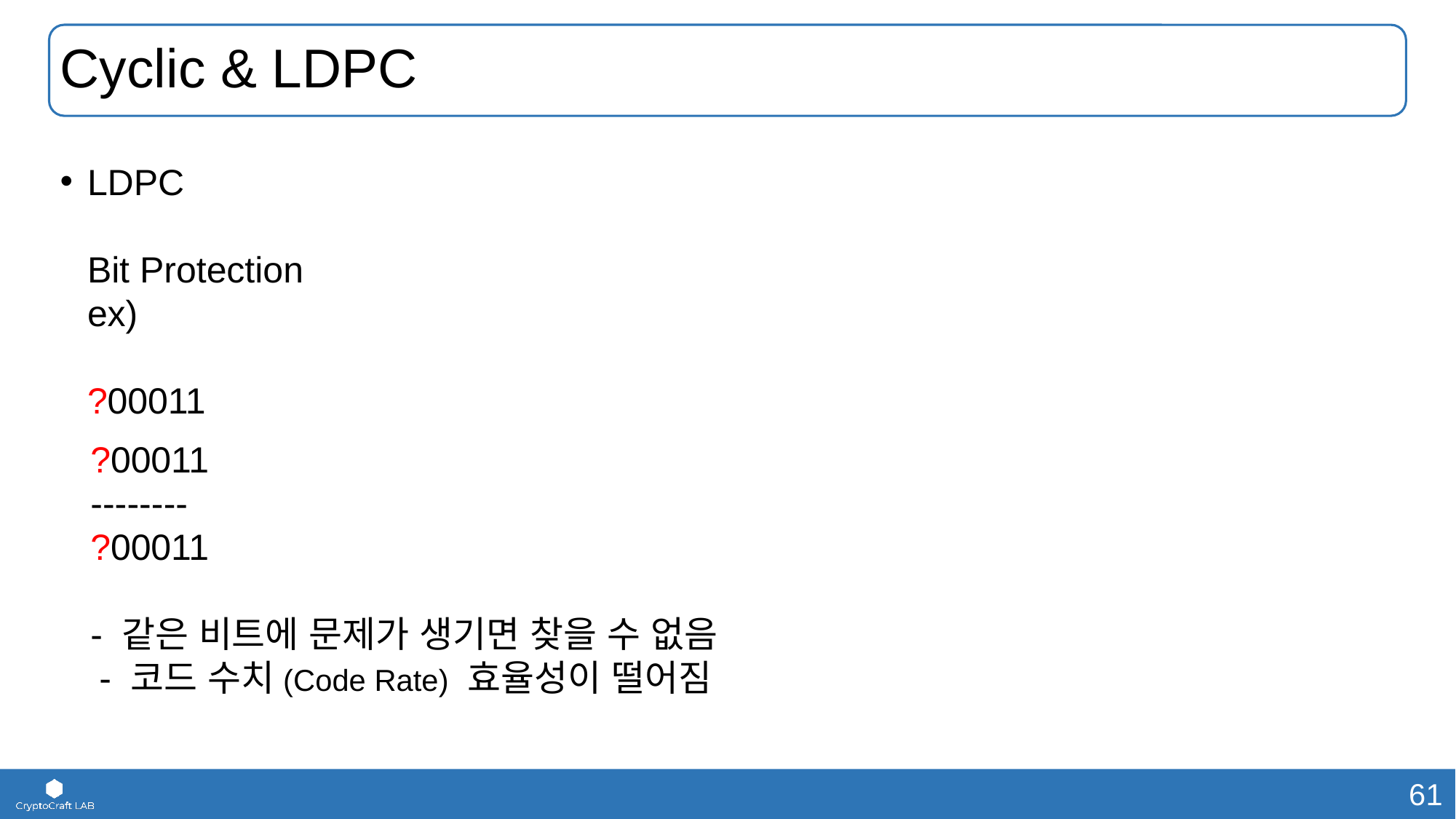

# Cyclic & LDPC
LDPC
Bit Protection
ex)
?00011
   ?00011
   --------
   ?00011
   - 같은 비트에 문제가 생기면 찾을 수 없음
   - 코드 수치(Code Rate) 효율성이 떨어짐